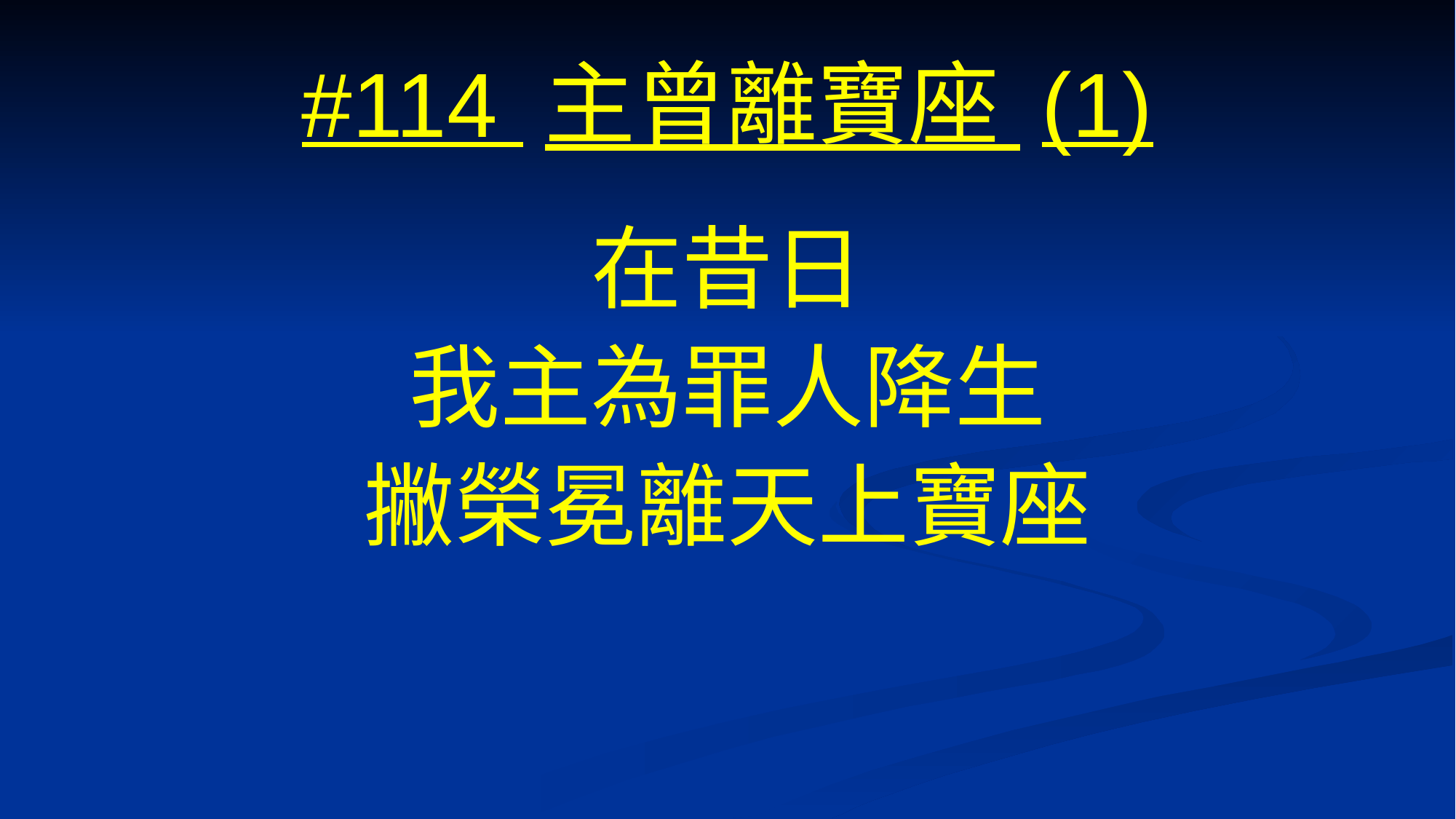

# #114 主曾離寶座 (1)
在昔日
我主為罪人降生
撇榮冕離天上寶座